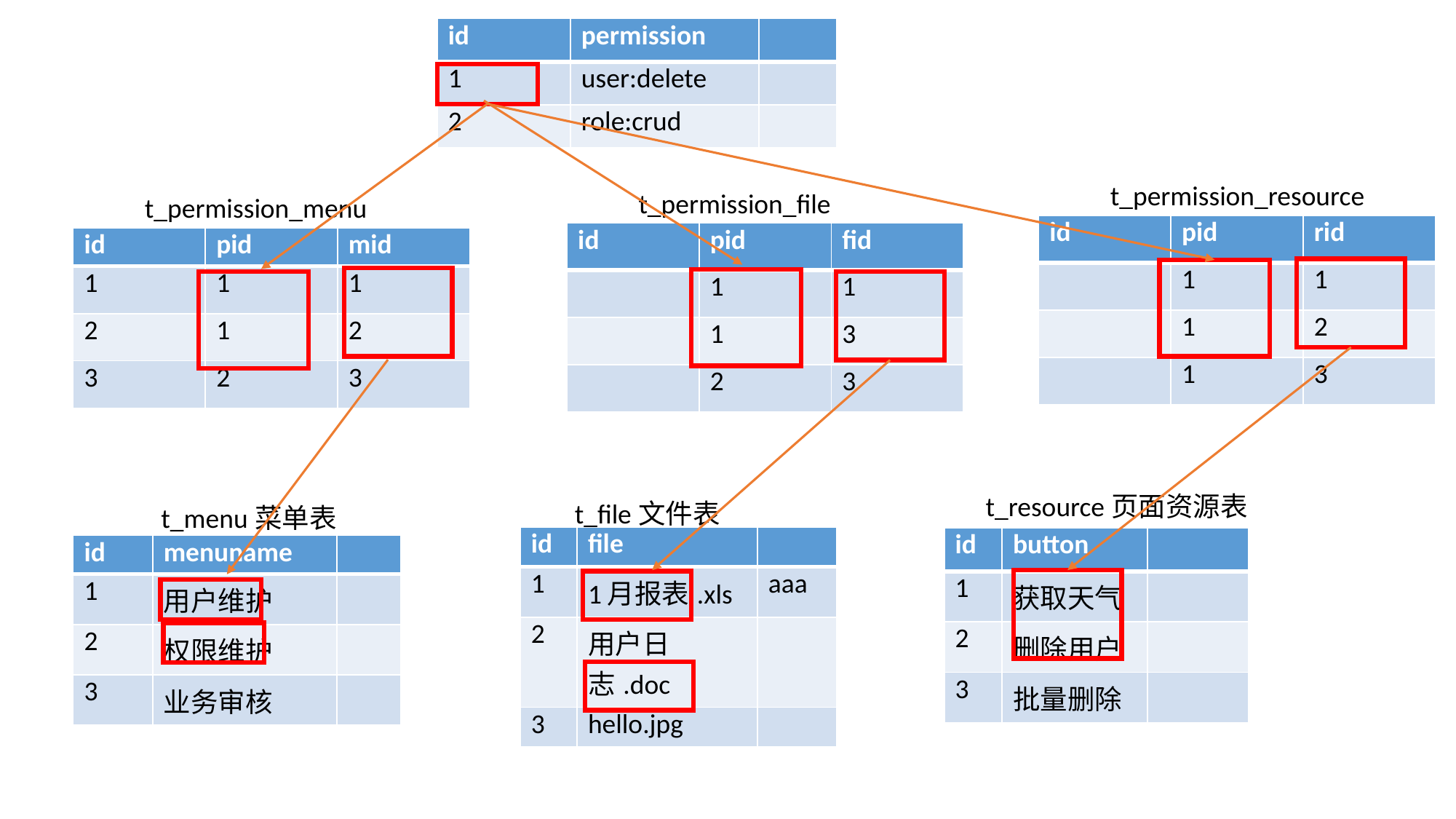

| id | permission |  |
| --- | --- | --- |
| 1 | user:delete |  |
| 2 | role:crud |  |

t_permission_resource
t_permission_file
t_permission_menu
| id | pid | rid |
| --- | --- | --- |
|  | 1 | 1 |
|  | 1 | 2 |
|  | 1 | 3 |
| id | pid | fid |
| --- | --- | --- |
|  | 1 | 1 |
|  | 1 | 3 |
|  | 2 | 3 |
| id | pid | mid |
| --- | --- | --- |
| 1 | 1 | 1 |
| 2 | 1 | 2 |
| 3 | 2 | 3 |

t_resource页面资源表
t_file文件表
t_menu菜单表
| id | file |  |
| --- | --- | --- |
| 1 | 1月报表.xls | aaa |
| 2 | 用户日志.doc |  |
| 3 | hello.jpg |  |
| id | button |  |
| --- | --- | --- |
| 1 | 获取天气 |  |
| 2 | 删除用户 |  |
| 3 | 批量删除 |  |
| id | menuname |  |
| --- | --- | --- |
| 1 | 用户维护 |  |
| 2 | 权限维护 |  |
| 3 | 业务审核 |  |